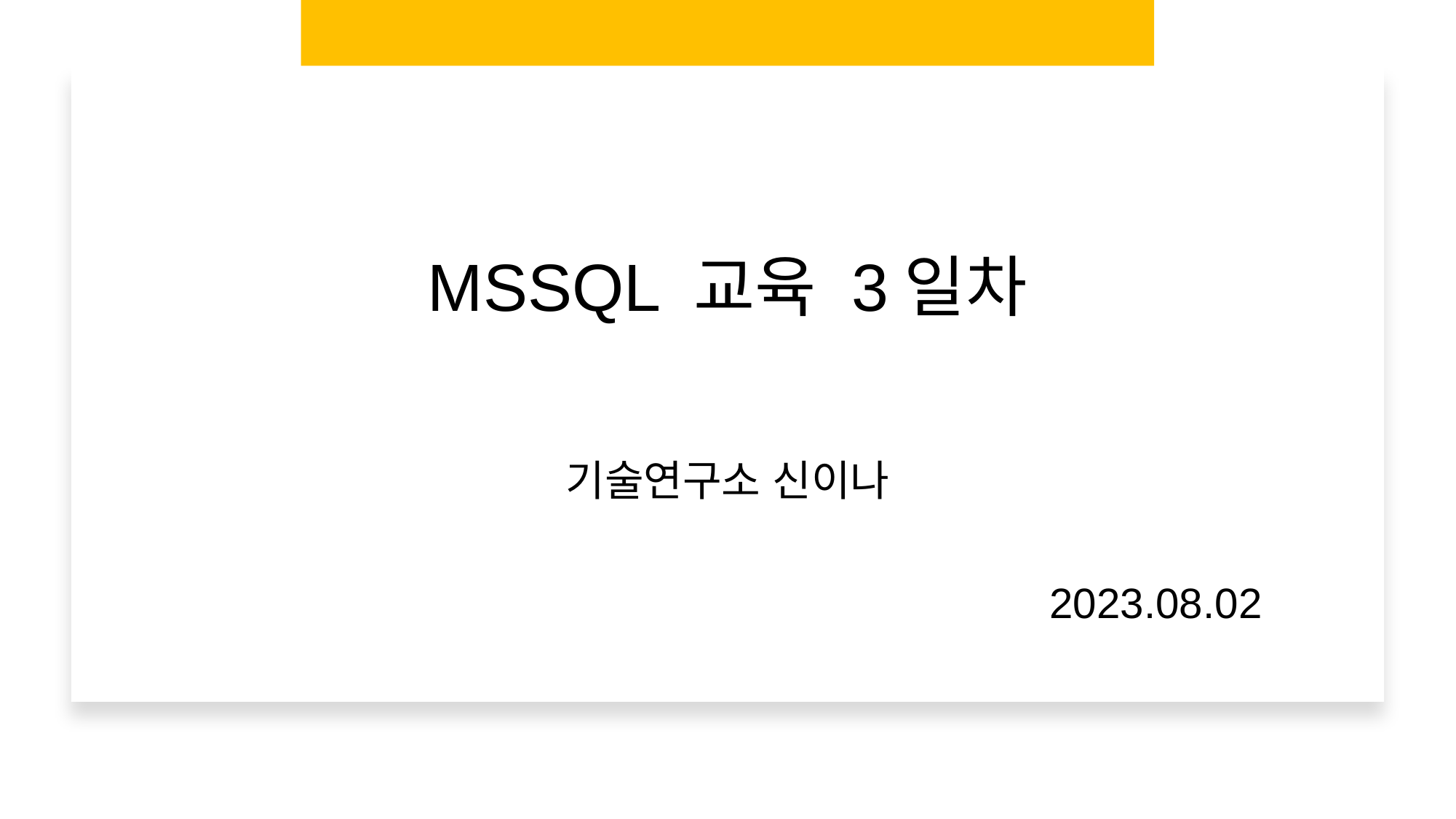

# MSSQL 교육 3일차
기술연구소 신이나

2023.08.02